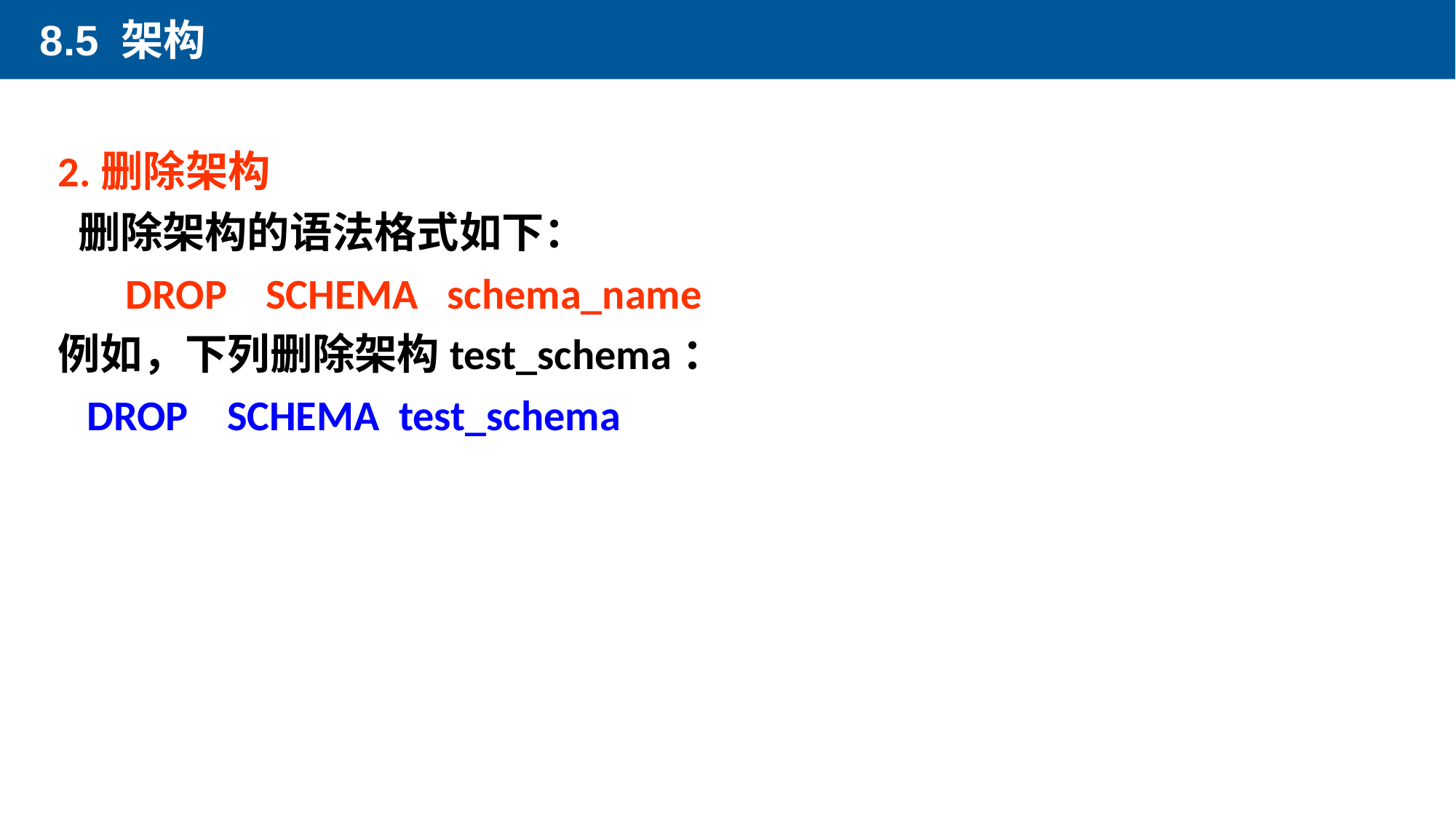

8.5 架构

2.删除架构
 删除架构的语法格式如下：
       DROP    SCHEMA   schema_name
例如，下列删除架构test_schema：
   DROP    SCHEMA  test_schema